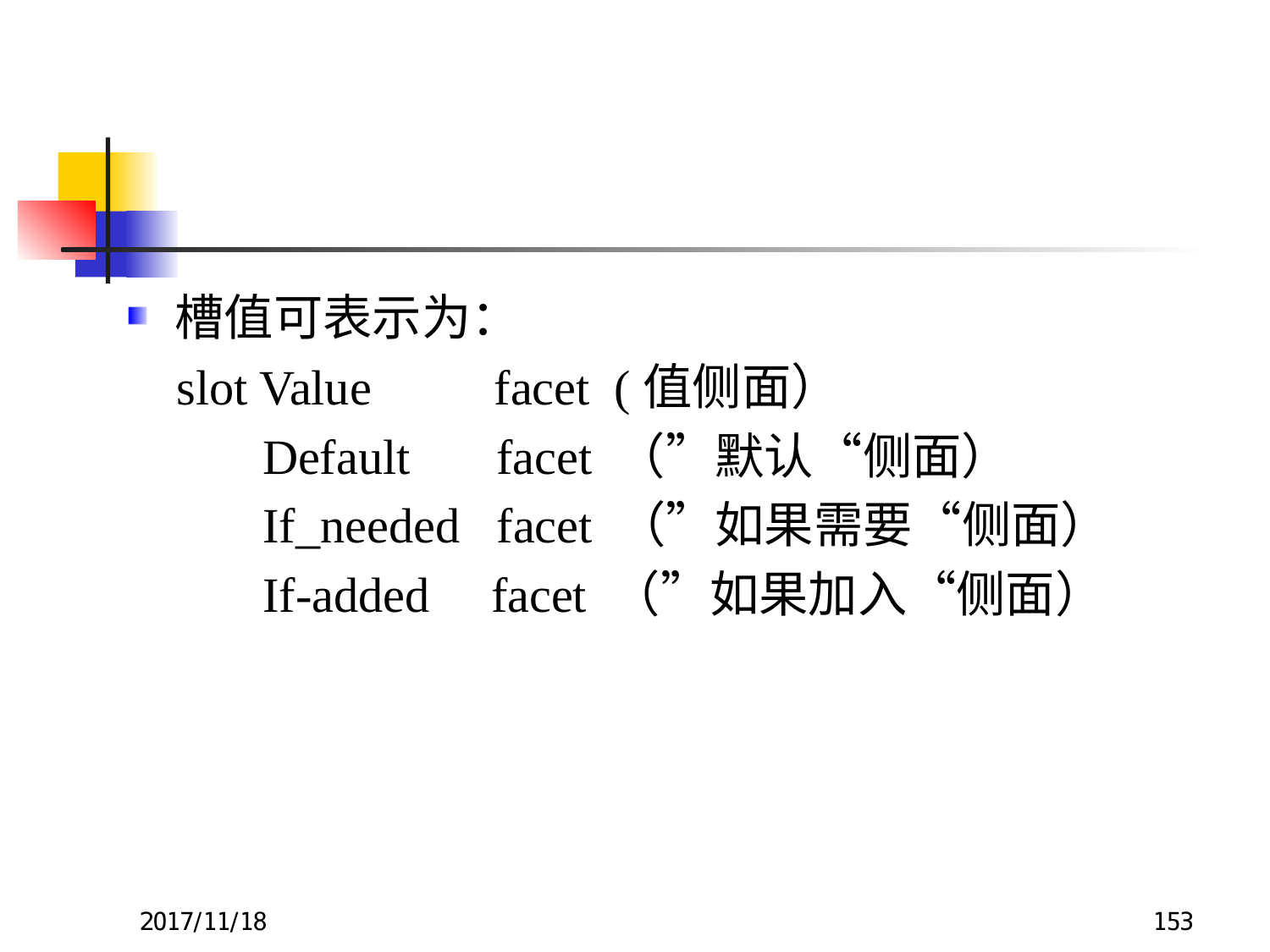

#
槽值可表示为：
    slot Value          facet  (值侧面）
           Default       facet （”默认“侧面）
           If_needed   facet （”如果需要“侧面）
           If-added     facet （”如果加入“侧面）

2017/11/18
153